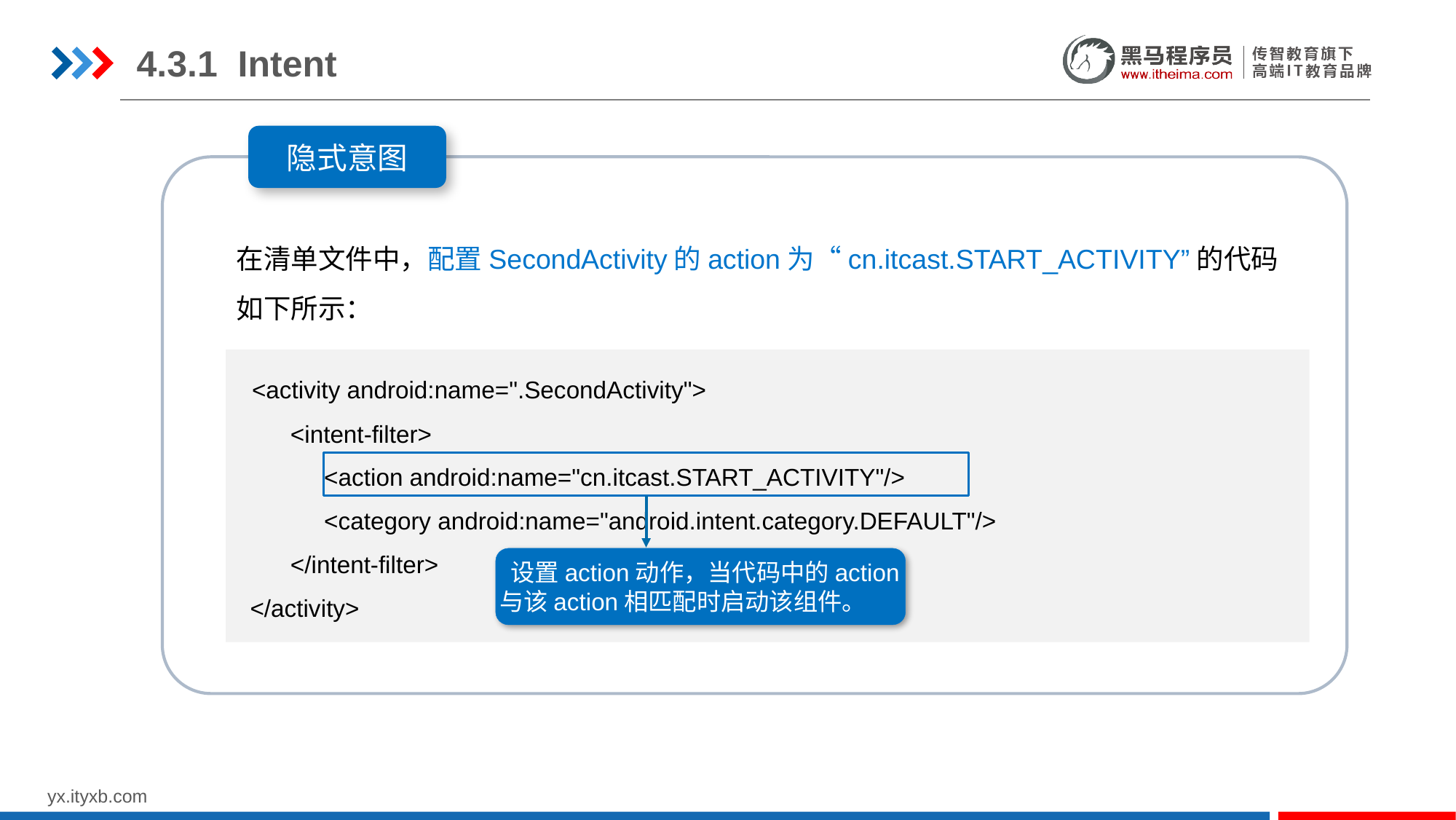

4.3.1  Intent
隐式意图

在清单文件中，配置SecondActivity的action为“cn.itcast.START_ACTIVITY”的代码如下所示：
  <activity android:name=".SecondActivity">
        <intent-filter>
             <action android:name="cn.itcast.START_ACTIVITY"/>
             <category android:name="android.intent.category.DEFAULT"/>
        </intent-filter>
  </activity>

 设置action动作，当代码中的action与该action相匹配时启动该组件。